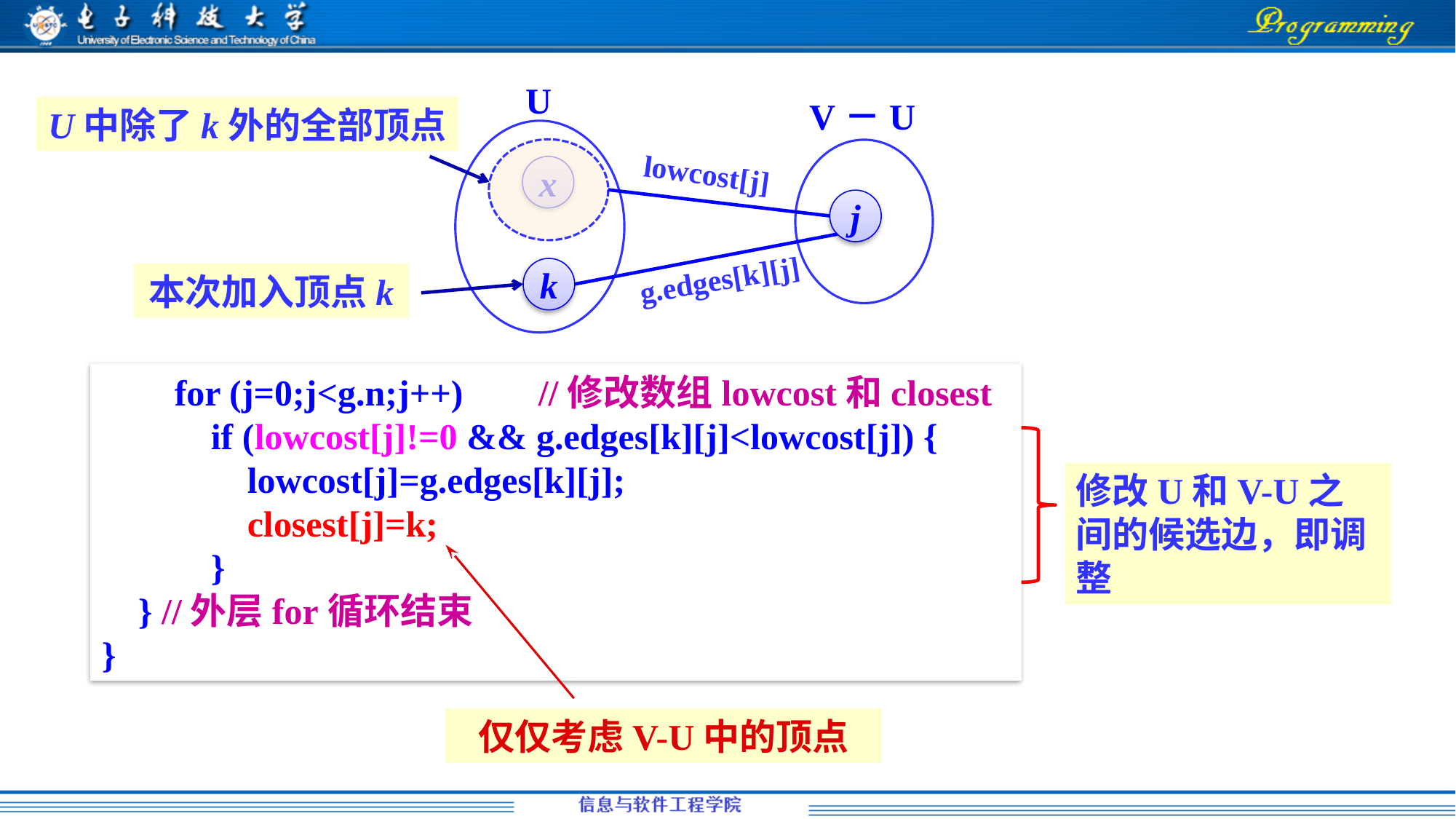

U
V－U
U中除了k外的全部顶点

x
lowcost[j]
j
k
g.edges[k][j]
本次加入顶点k
        for (j=0;j<g.n;j++)	//修改数组lowcost和closest
            if (lowcost[j]!=0 && g.edges[k][j]<lowcost[j]) {
                lowcost[j]=g.edges[k][j];
                closest[j]=k;
            }
    } //外层for循环结束
}

修改U和V-U之间的候选边，即调整

仅仅考虑V-U中的顶点